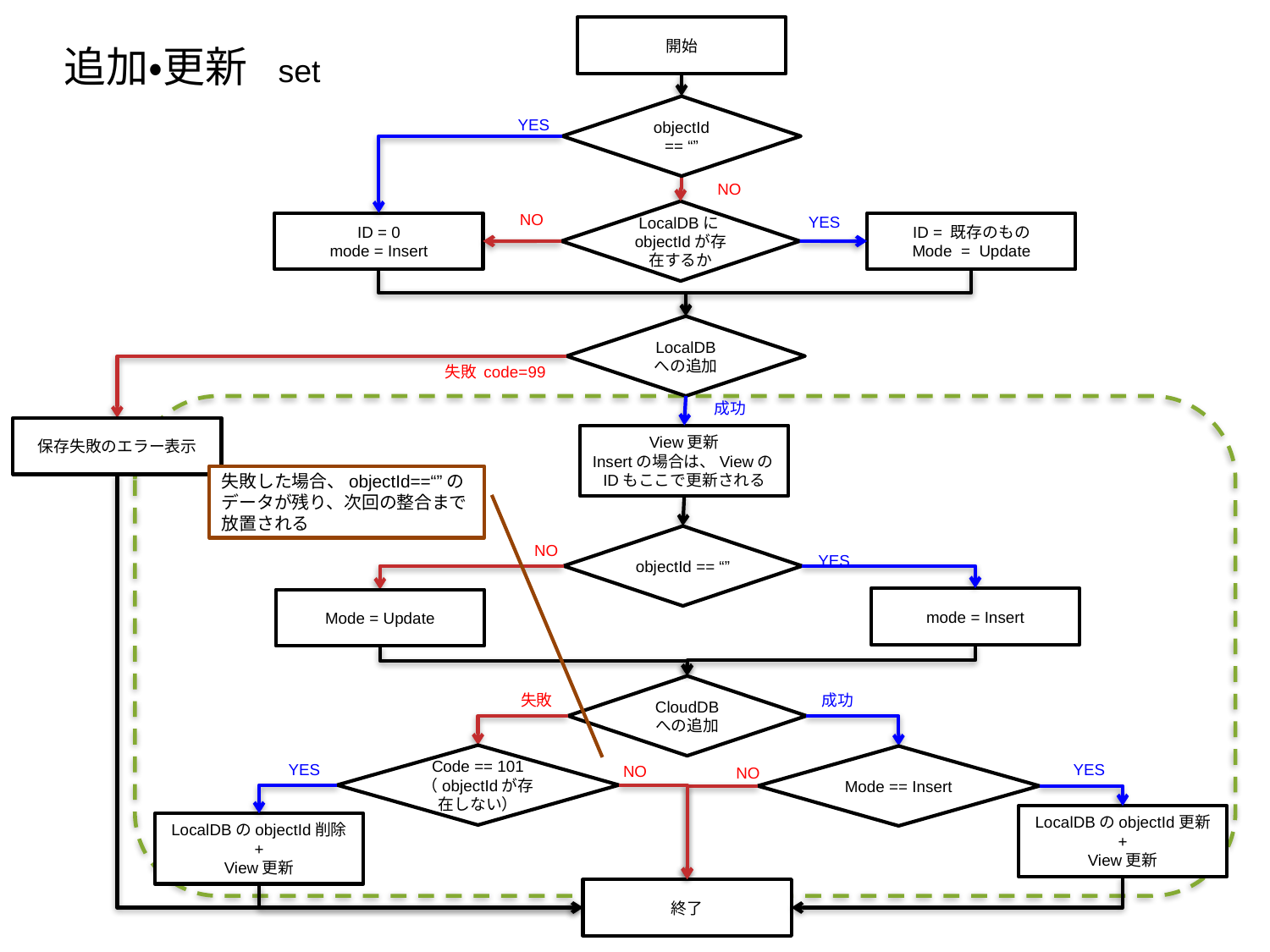

開始
追加・更新　set
objectId
== “”
YES
NO
LocalDBにobjectIdが存在するか
NO
YES
ID = 0
mode = Insert
ID = 既存のもの
Mode  =  Update
LocalDB
への追加
失敗 code=99
成功

保存失敗のエラー表示
View更新
Insertの場合は、ViewのIDもここで更新される
失敗した場合、objectId==“”のデータが残り、次回の整合まで放置される
objectId == “”
NO
YES
mode = Insert
Mode = Update
CloudDB
への追加
失敗
成功
Code == 101
（objectIdが存在しない）
Mode == Insert
YES
YES
NO
NO
LocalDBのobjectId更新
+
View更新
LocalDBのobjectId削除
+
View更新
終了